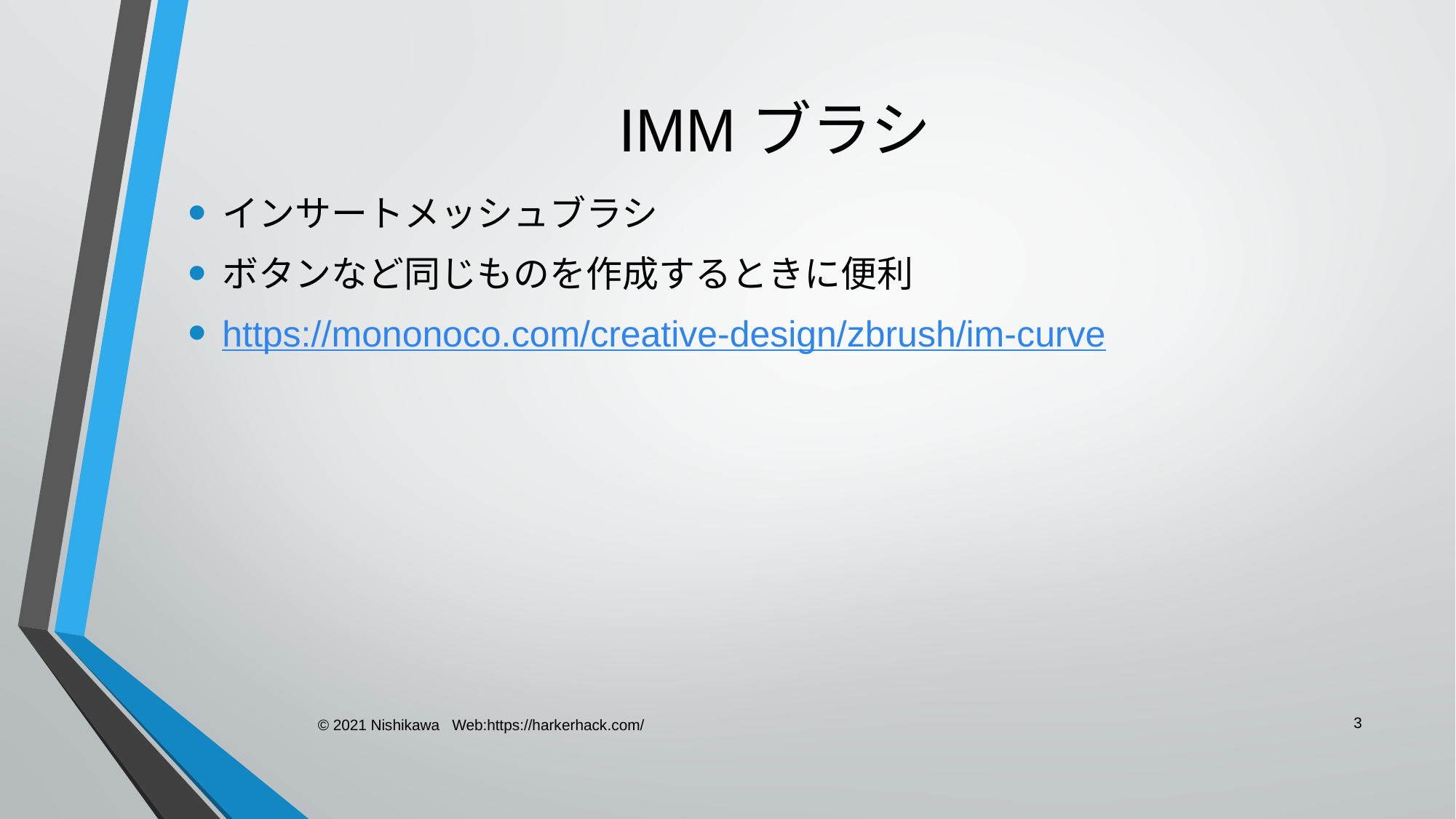

# IMMブラシ
インサートメッシュブラシ
ボタンなど同じものを作成するときに便利
https://mononoco.com/creative-design/zbrush/im-curve

3
© 2021 Nishikawa   Web:https://harkerhack.com/